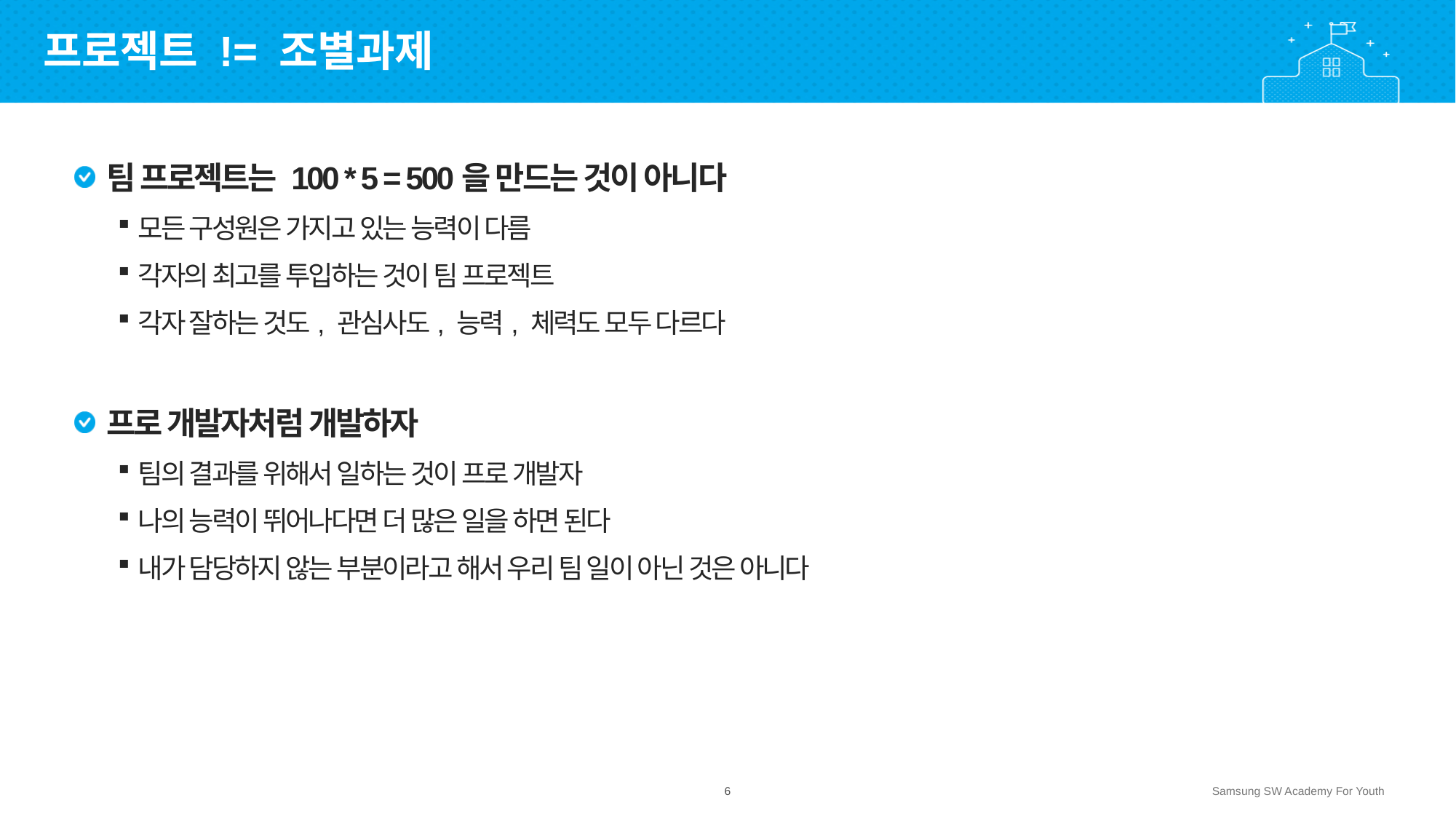

프로젝트 != 조별과제
팀 프로젝트는 100 * 5 = 500을 만드는 것이 아니다
모든 구성원은 가지고 있는 능력이 다름
각자의 최고를 투입하는 것이 팀 프로젝트
각자 잘하는 것도, 관심사도, 능력, 체력도 모두 다르다

프로 개발자처럼 개발하자
팀의 결과를 위해서 일하는 것이 프로 개발자
나의 능력이 뛰어나다면 더 많은 일을 하면 된다
내가 담당하지 않는 부분이라고 해서 우리 팀 일이 아닌 것은 아니다